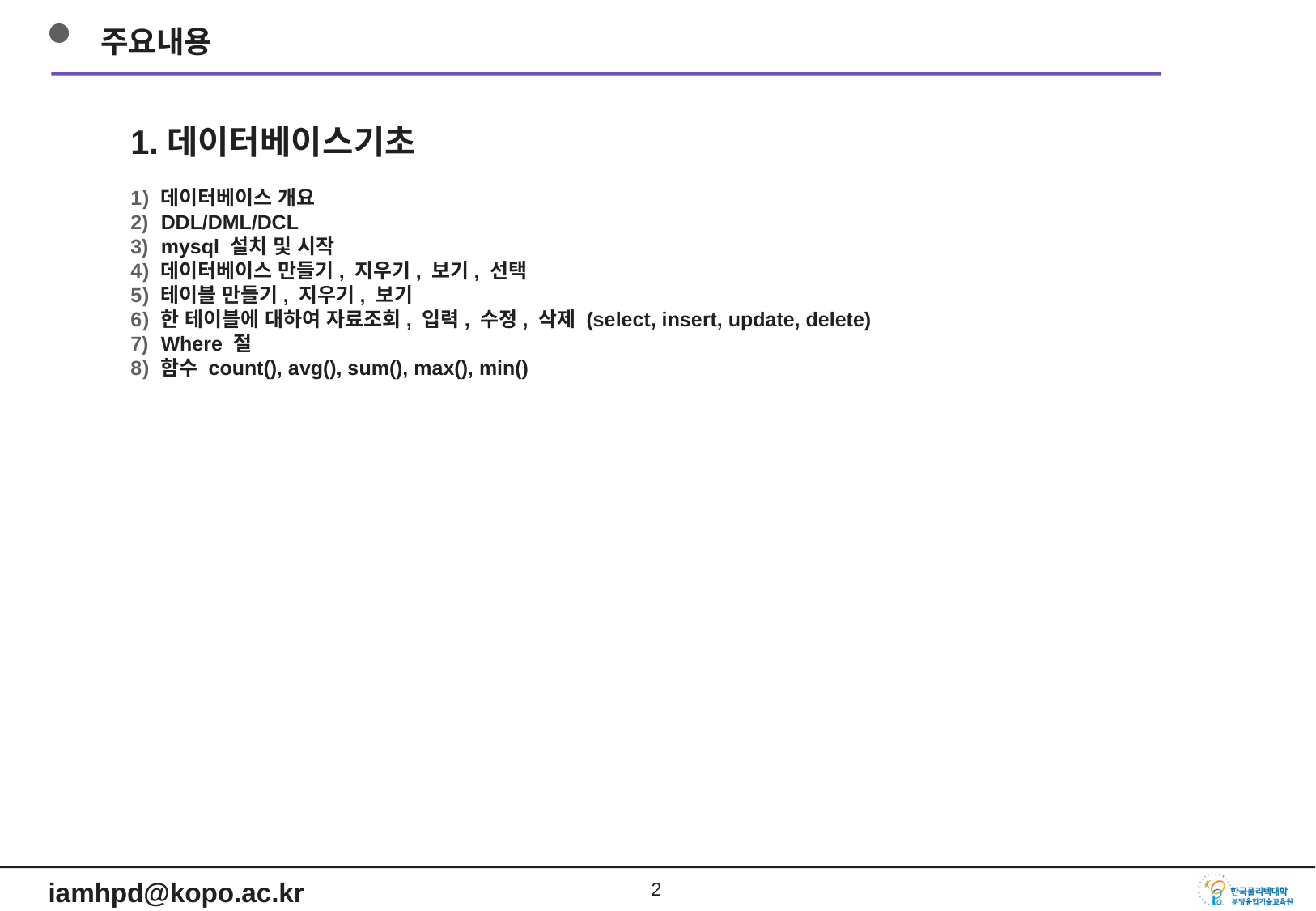

주요내용
1.데이터베이스기초

데이터베이스 개요
DDL/DML/DCL
mysql 설치 및 시작
데이터베이스 만들기, 지우기, 보기, 선택
테이블 만들기, 지우기, 보기
한 테이블에 대하여 자료조회, 입력, 수정, 삭제 (select, insert, update, delete)
Where 절
함수 count(), avg(), sum(), max(), min()
2